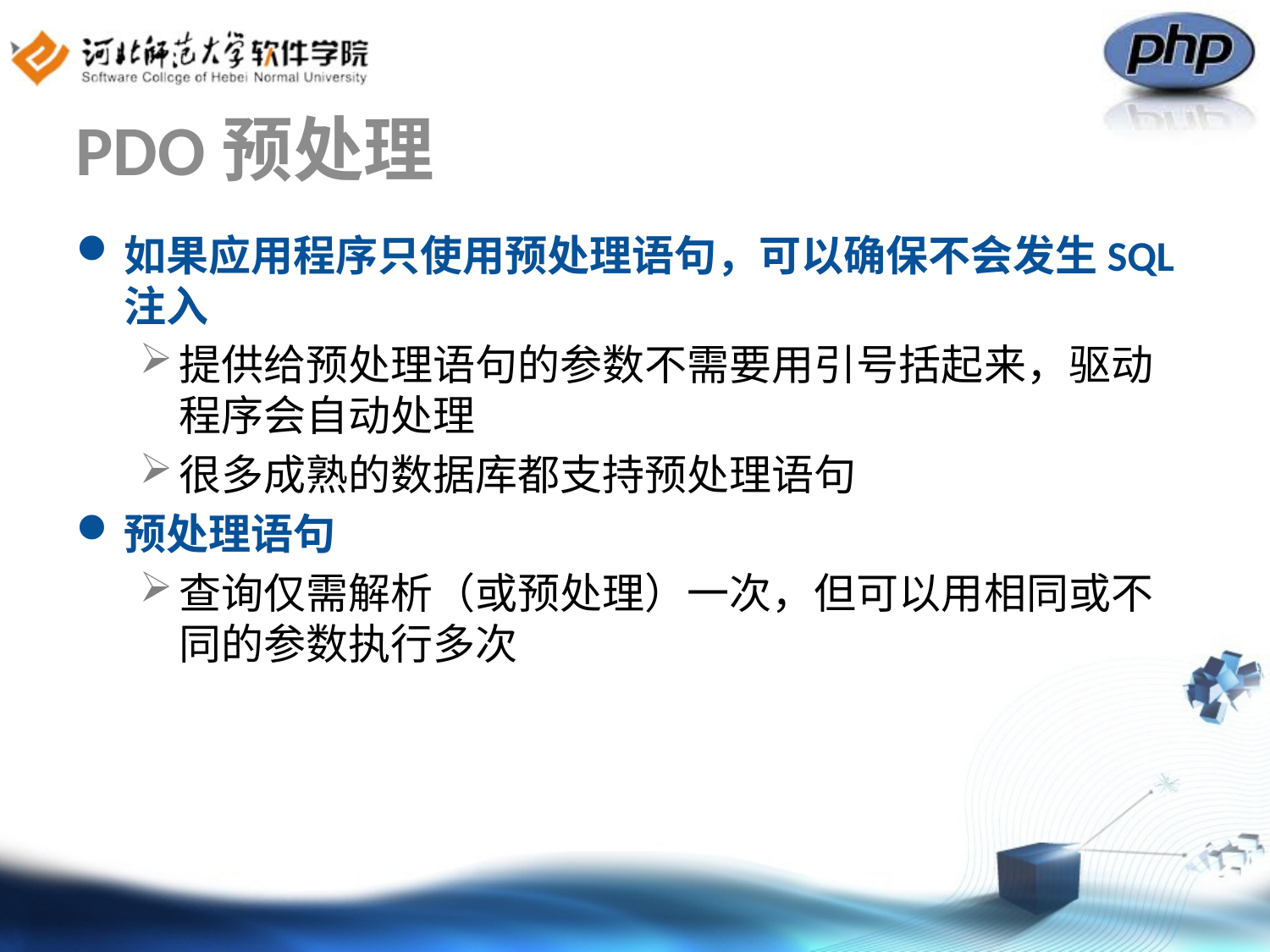

# PDO预处理
如果应用程序只使用预处理语句，可以确保不会发生SQL 注入
提供给预处理语句的参数不需要用引号括起来，驱动程序会自动处理
很多成熟的数据库都支持预处理语句
预处理语句
查询仅需解析（或预处理）一次，但可以用相同或不同的参数执行多次